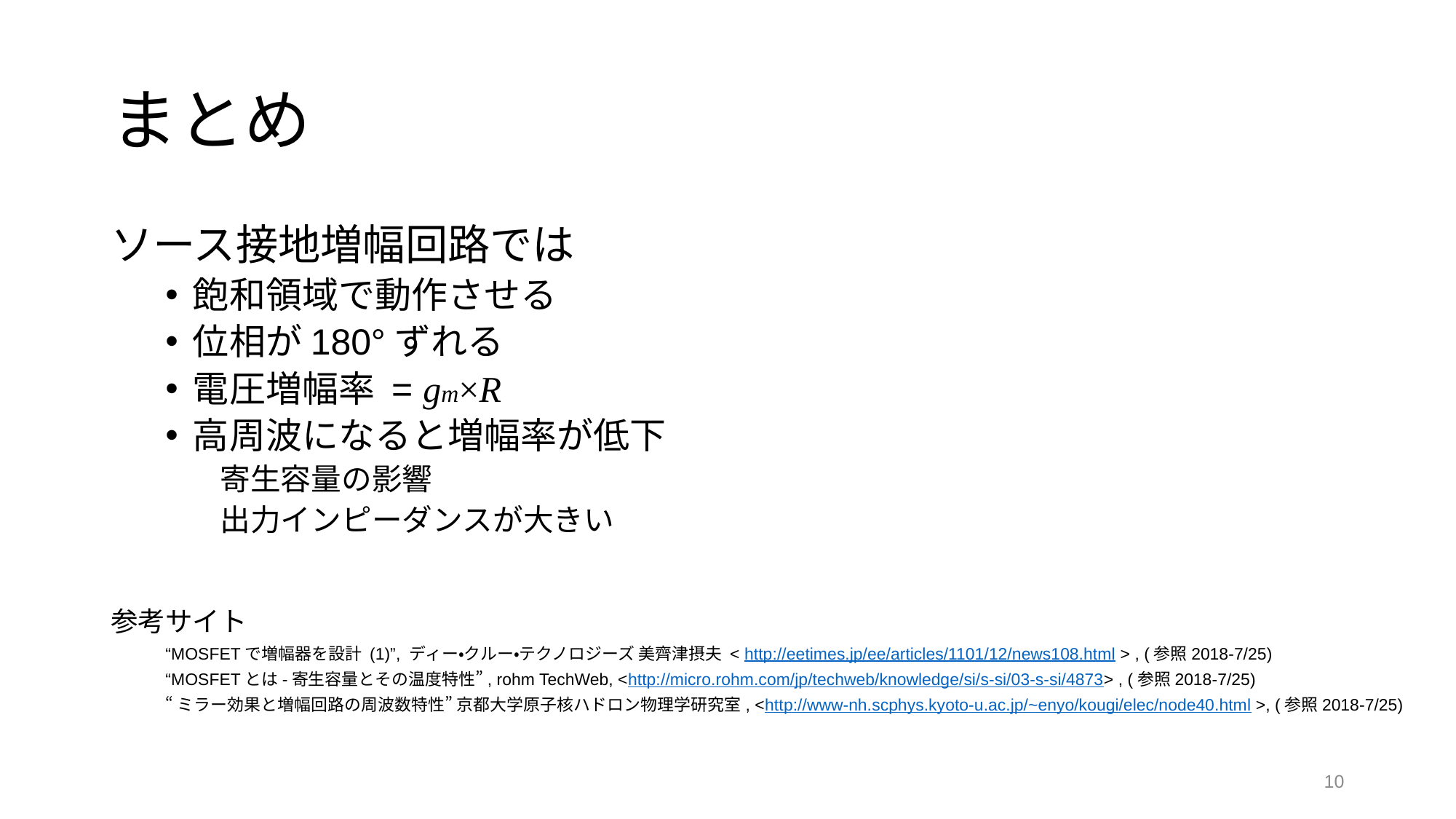

# まとめ
ソース接地増幅回路では
飽和領域で動作させる
位相が180°ずれる
電圧増幅率 = gm×R
高周波になると増幅率が低下
寄生容量の影響
出力インピーダンスが大きい
参考サイト
“MOSFETで増幅器を設計 (1)”, ディー・クルー・テクノロジーズ 美齊津摂夫 < http://eetimes.jp/ee/articles/1101/12/news108.html > , (参照2018-7/25)
“MOSFETとは-寄生容量とその温度特性”, rohm TechWeb, <http://micro.rohm.com/jp/techweb/knowledge/si/s-si/03-s-si/4873> , (参照2018-7/25)
“ミラー効果と増幅回路の周波数特性” 京都大学原子核ハドロン物理学研究室, <http://www-nh.scphys.kyoto-u.ac.jp/~enyo/kougi/elec/node40.html >, (参照2018-7/25)
10